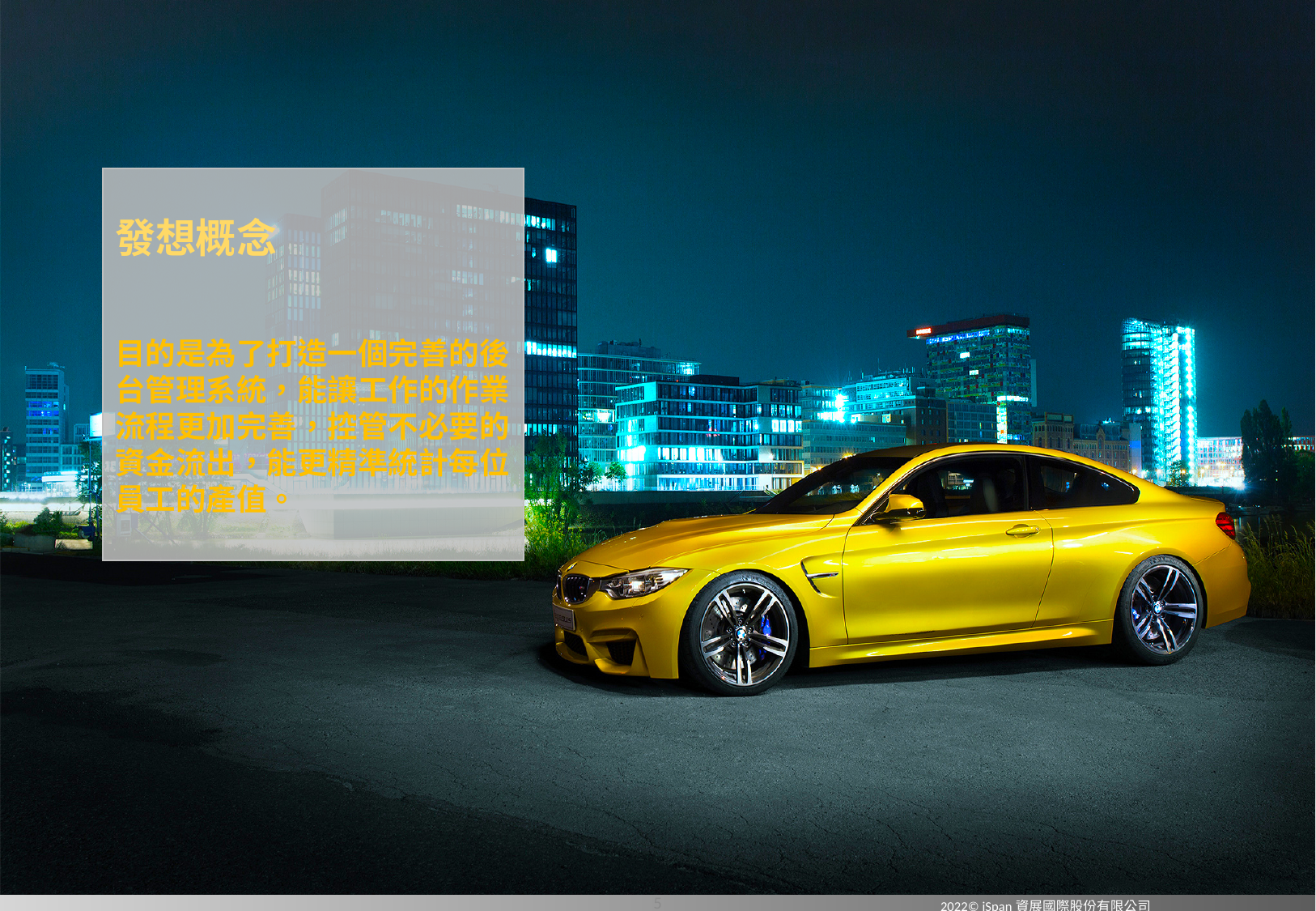

發想概念

目的是為了打造一個完善的後台管理系統，能讓工作的作業流程更加完善，控管不必要的資金流出，能更精準統計每位員工的產值。
5